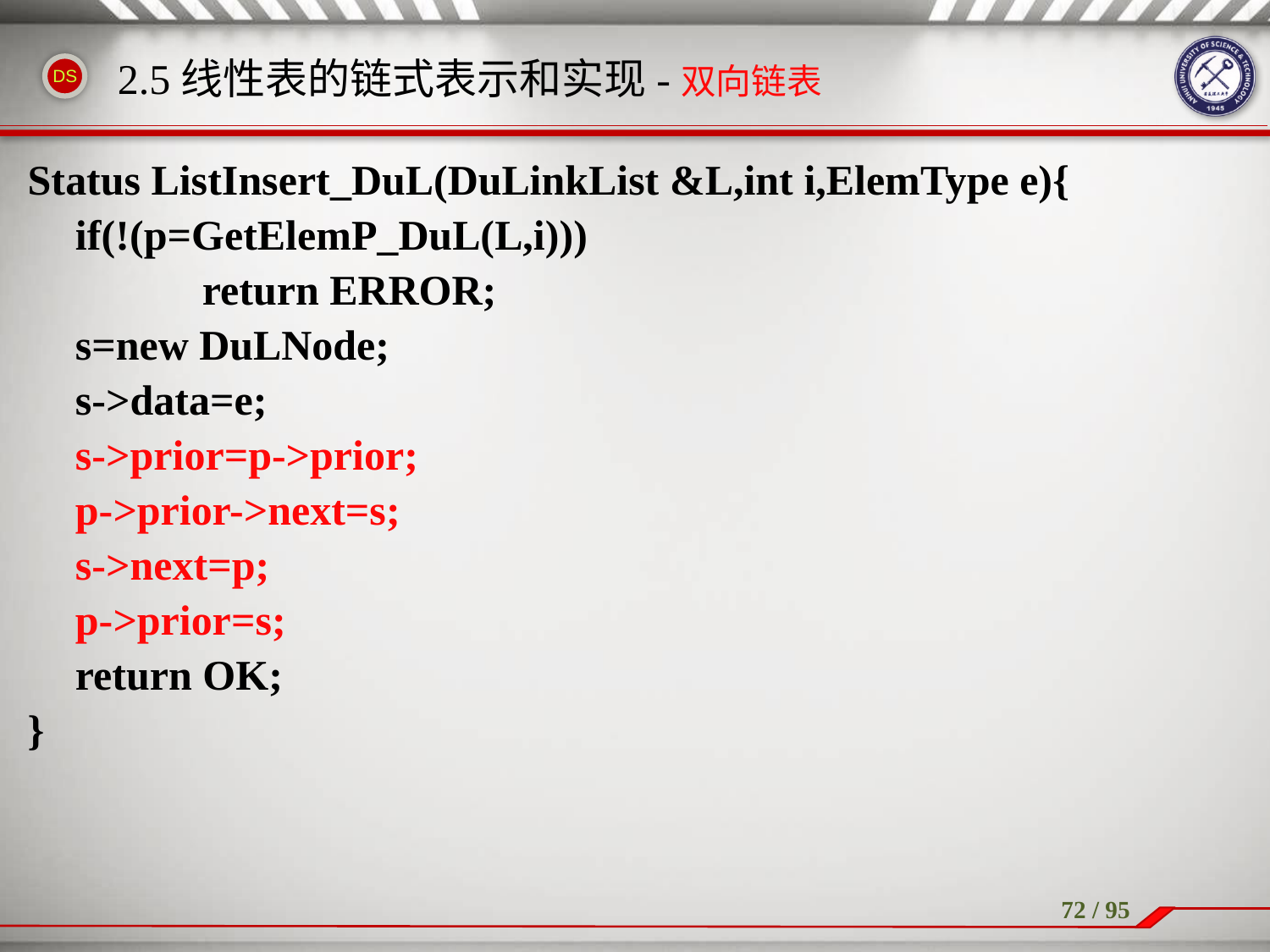

# 2.5线性表的链式表示和实现-双向链表
Status ListInsert_DuL(DuLinkList &L,int i,ElemType e){
	if(!(p=GetElemP_DuL(L,i)))
		return ERROR;
	s=new DuLNode;
	s->data=e;
	s->prior=p->prior;
	p->prior->next=s;
	s->next=p;
	p->prior=s;
	return OK;
}